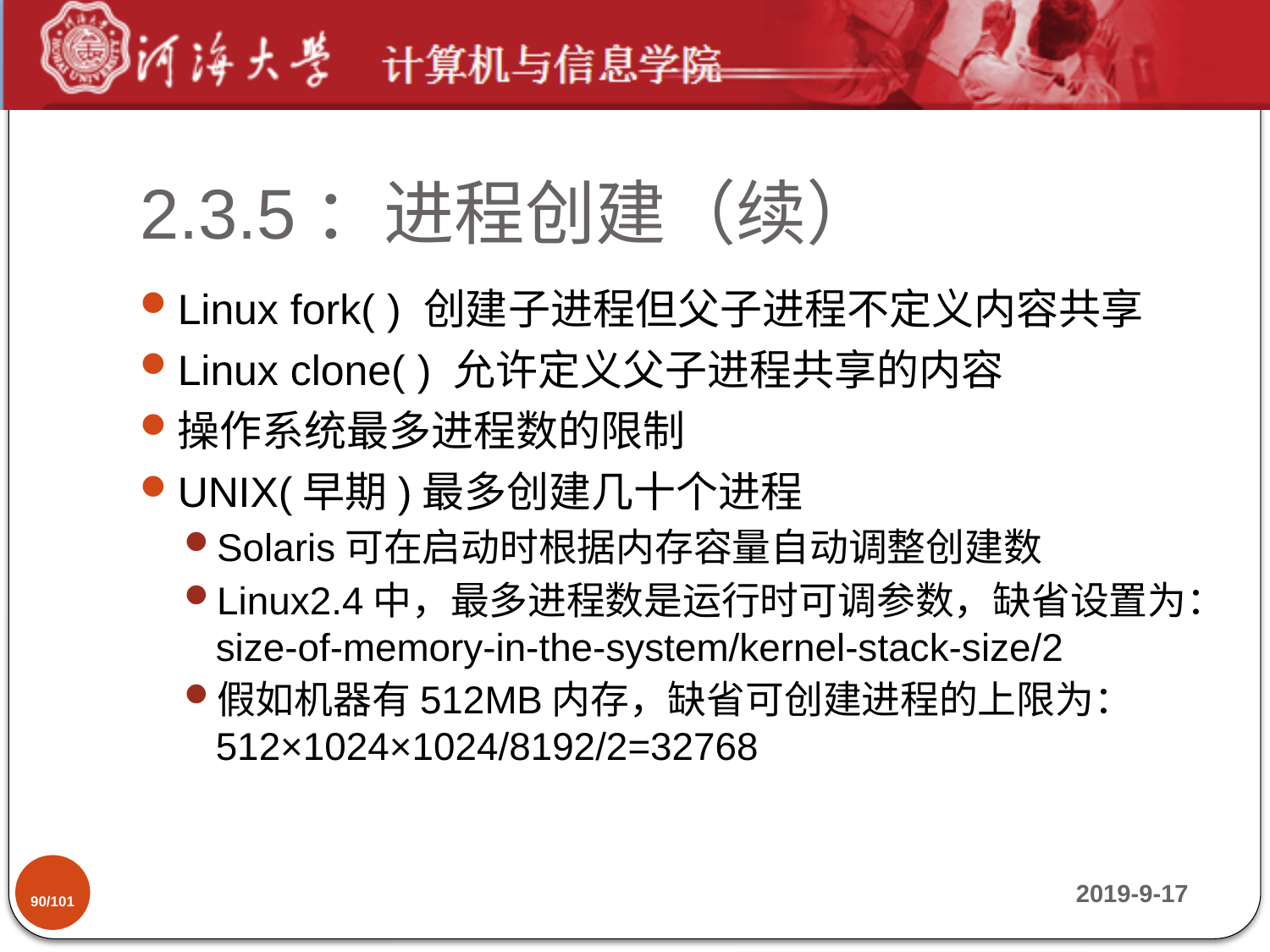

# 2.3.5：进程创建（续）
Linux fork( ) 创建子进程但父子进程不定义内容共享
Linux clone( ) 允许定义父子进程共享的内容
操作系统最多进程数的限制
UNIX(早期)最多创建几十个进程
Solaris可在启动时根据内存容量自动调整创建数
Linux2.4中，最多进程数是运行时可调参数，缺省设置为：size-of-memory-in-the-system/kernel-stack-size/2
假如机器有512MB内存，缺省可创建进程的上限为：512×1024×1024/8192/2=32768

90/101
2019-9-17